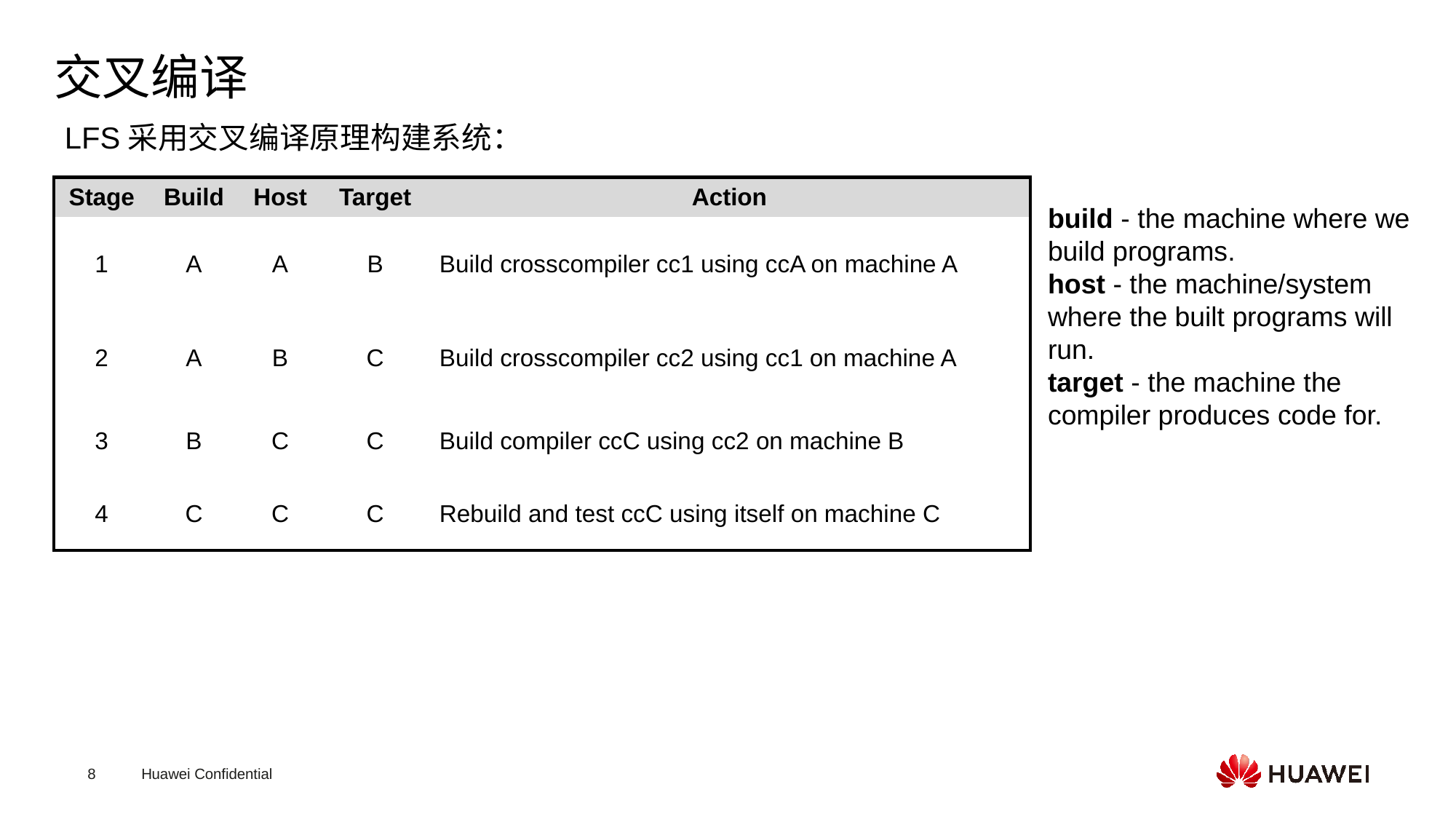

# 交叉编译
LFS采用交叉编译原理构建系统：
| Stage | Build | Host | Target | Action |
| --- | --- | --- | --- | --- |
| 1 | A | A | B | Build crosscompiler cc1 using ccA on machine A |
| 2 | A | B | C | Build crosscompiler cc2 using cc1 on machine A |
| 3 | B | C | C | Build compiler ccC using cc2 on machine B |
| 4 | C | C | C | Rebuild and test ccC using itself on machine C |
build - the machine where we build programs.
host - the machine/system where the built programs will run.
target - the machine the compiler produces code for.